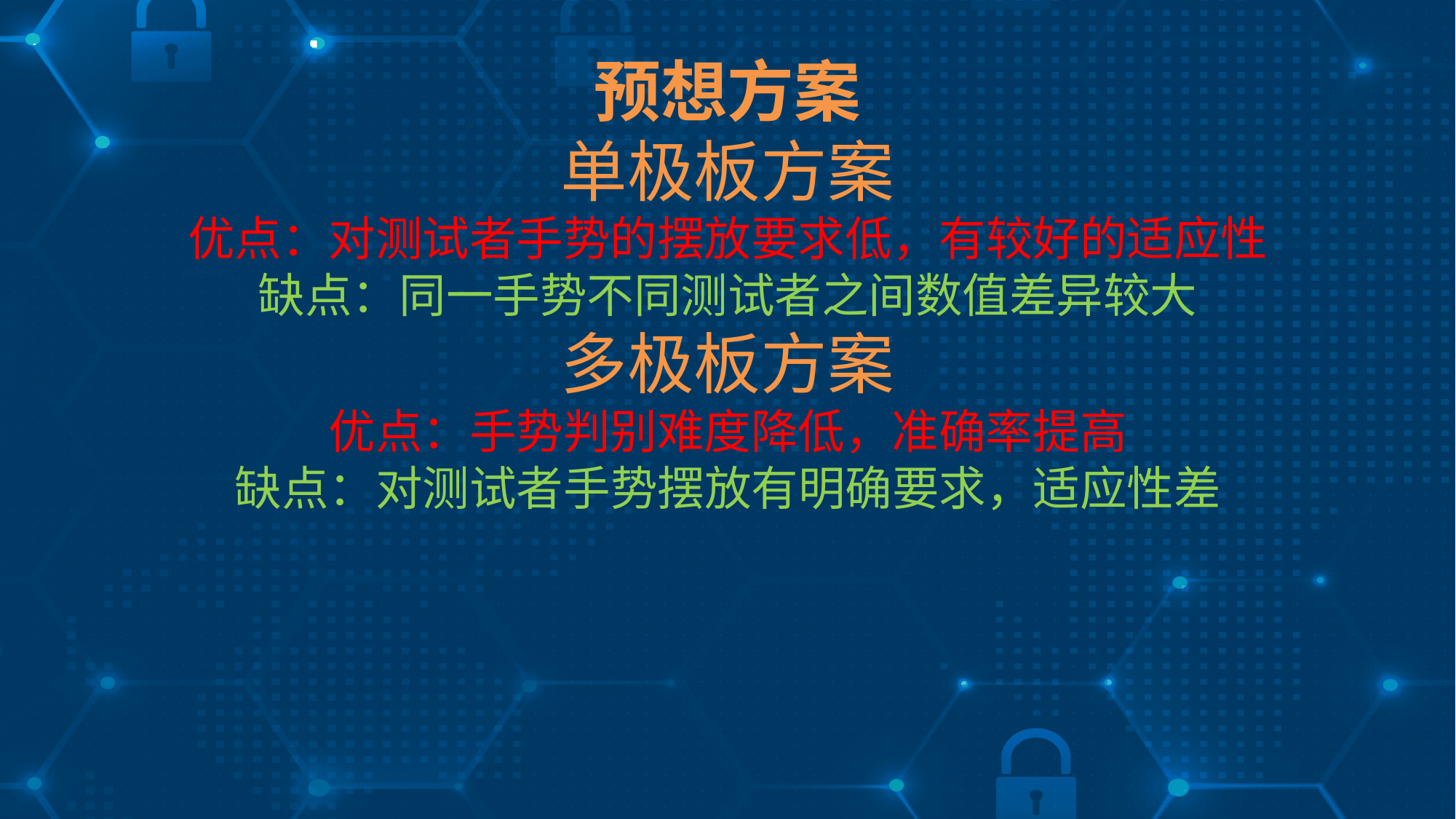

# 预想方案 单极板方案 优点：对测试者手势的摆放要求低，有较好的适应性 缺点：同一手势不同测试者之间数值差异较大 多极板方案 优点：手势判别难度降低，准确率提高 缺点：对测试者手势摆放有明确要求，适应性差